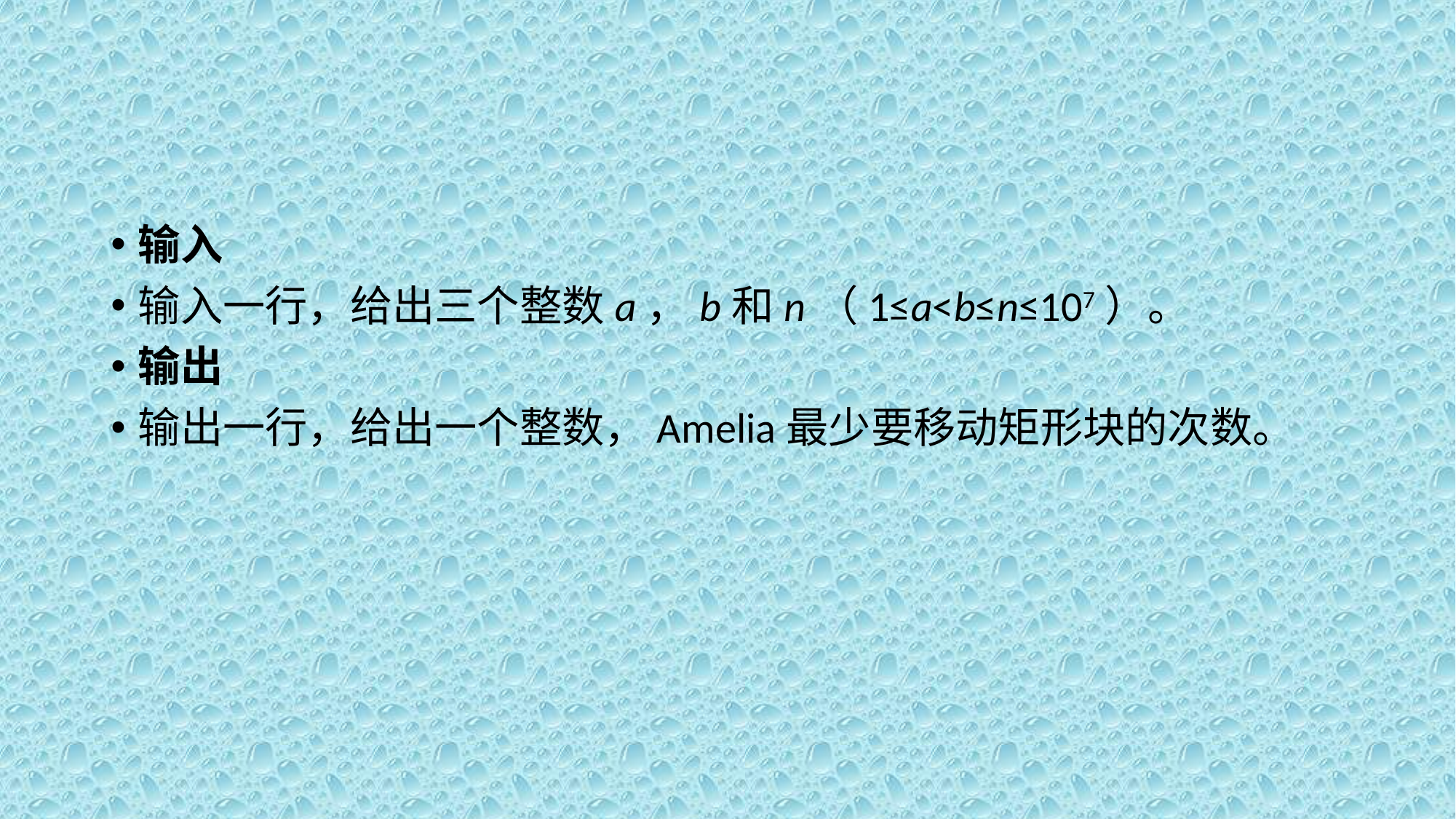

#
输入
输入一行，给出三个整数a，b和n（1≤a<b≤n≤107）。
输出
输出一行，给出一个整数，Amelia最少要移动矩形块的次数。